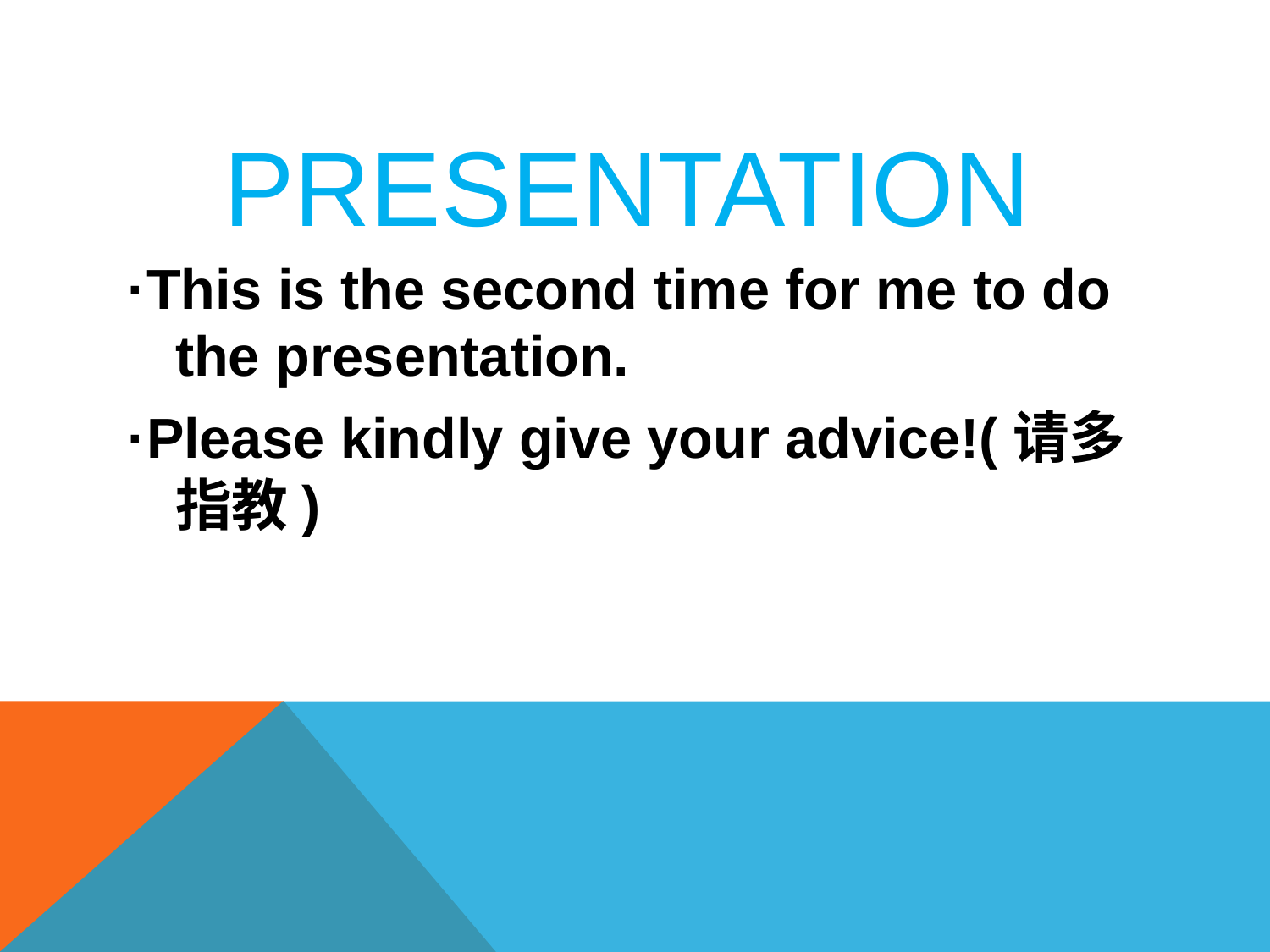

# presentation
·This is the second time for me to do the presentation.
·Please kindly give your advice!(请多指教)